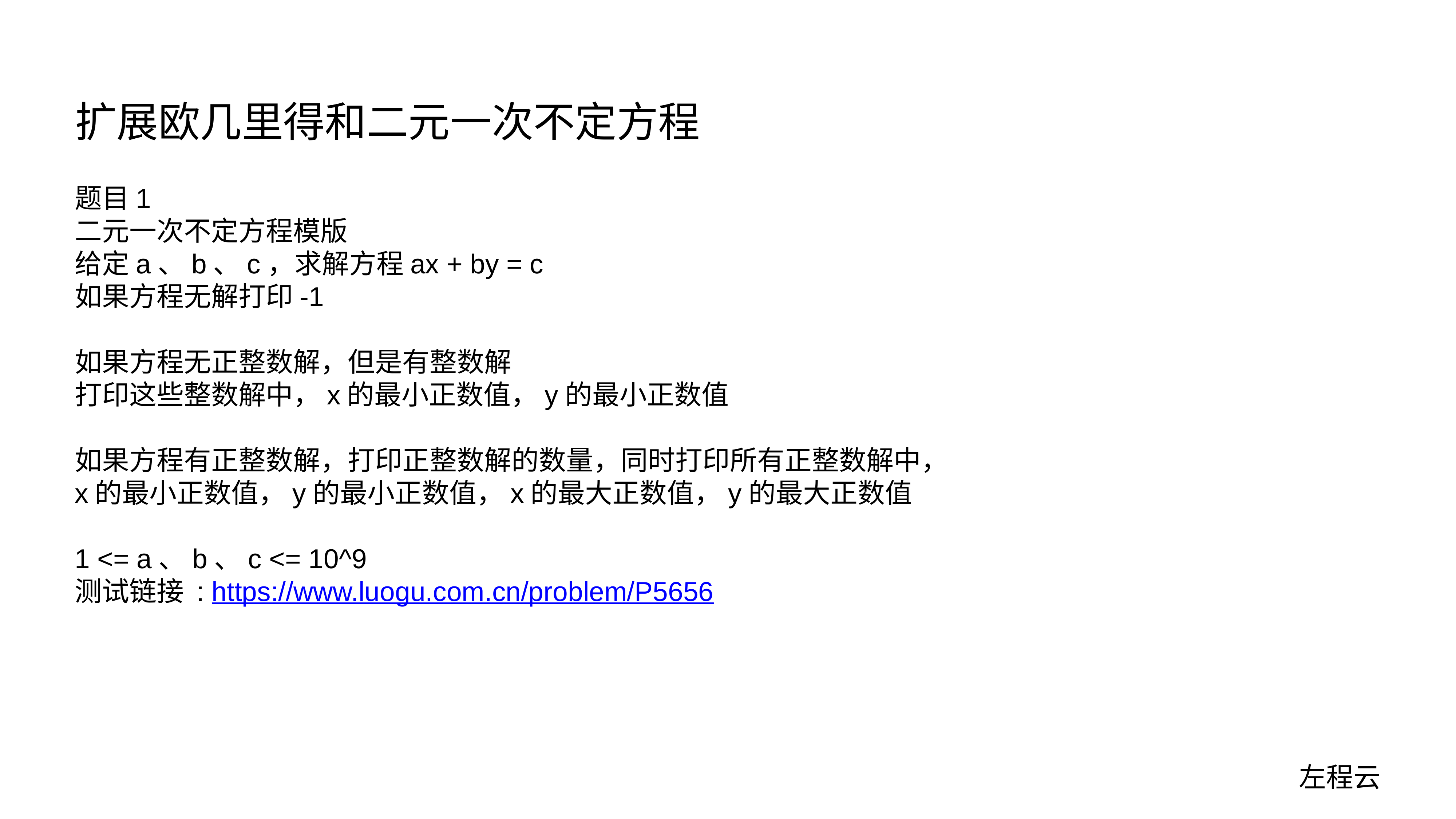

# 扩展欧几里得和二元一次不定方程
题目1
二元一次不定方程模版
给定a、b、c，求解方程ax + by = c
如果方程无解打印-1

如果方程无正整数解，但是有整数解
打印这些整数解中，x的最小正数值，y的最小正数值

如果方程有正整数解，打印正整数解的数量，同时打印所有正整数解中，
x的最小正数值，y的最小正数值，x的最大正数值，y的最大正数值

1 <= a、b、c <= 10^9
测试链接 : https://www.luogu.com.cn/problem/P5656
左程云